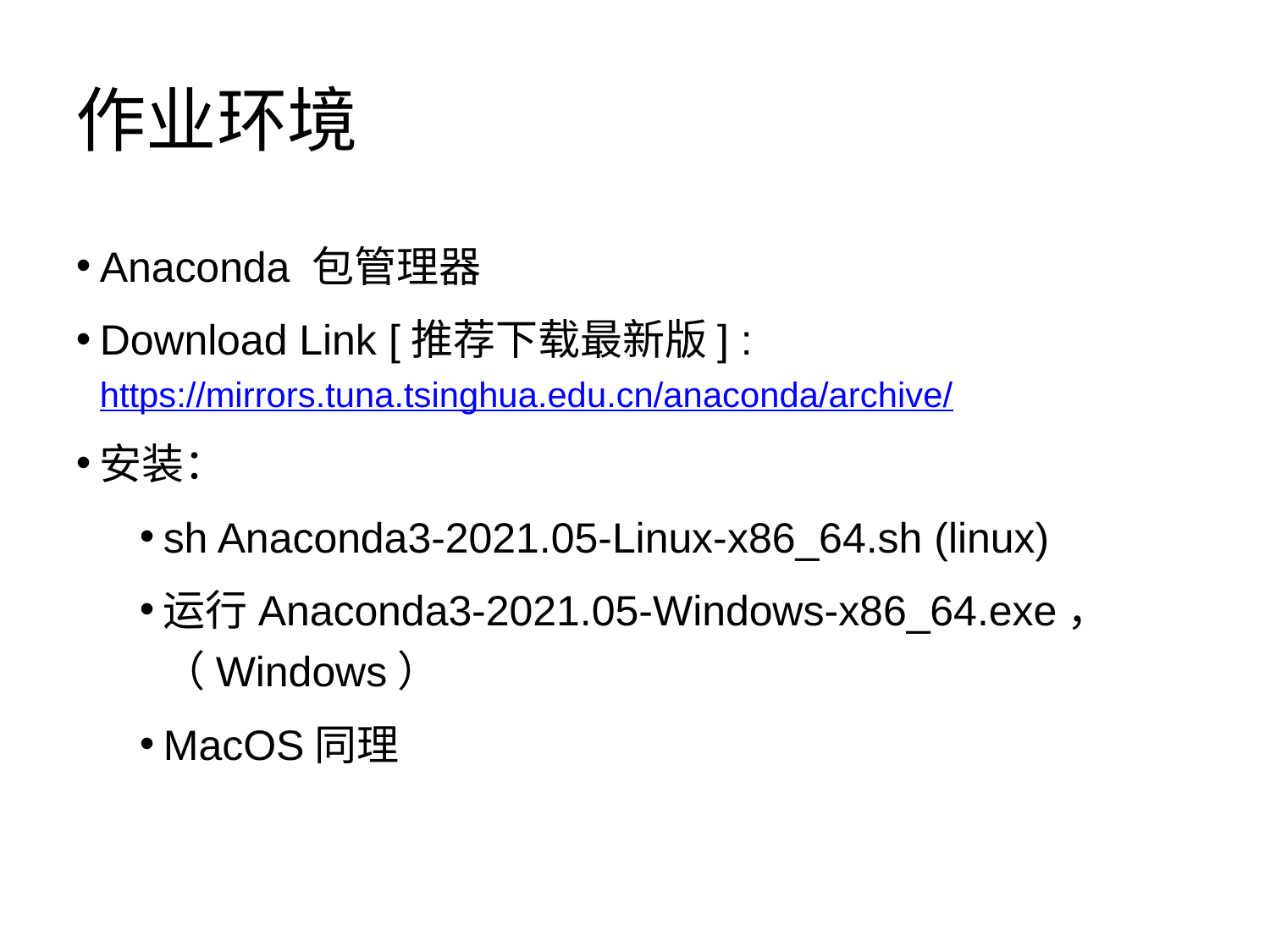

作业环境
Anaconda 包管理器
Download Link [推荐下载最新版] : https://mirrors.tuna.tsinghua.edu.cn/anaconda/archive/
安装：
sh Anaconda3-2021.05-Linux-x86_64.sh (linux)
运行Anaconda3-2021.05-Windows-x86_64.exe， （Windows）
MacOS同理